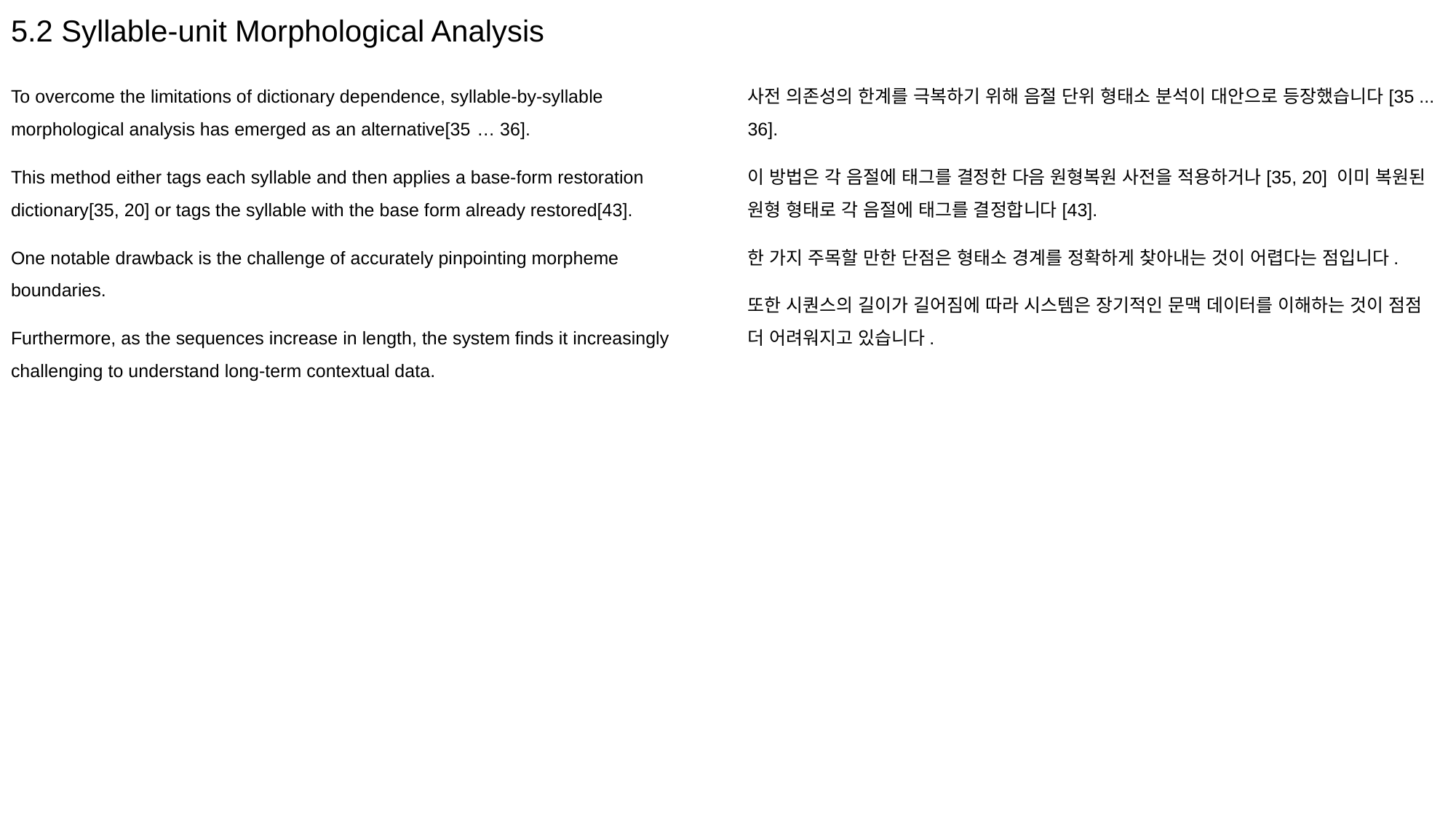

# 5.2 Syllable-unit Morphological Analysis
To overcome the limitations of dictionary dependence, syllable-by-syllable morphological analysis has emerged as an alternative[35 … 36].
This method either tags each syllable and then applies a base-form restoration dictionary[35, 20] or tags the syllable with the base form already restored[43].
One notable drawback is the challenge of accurately pinpointing morpheme boundaries.
Furthermore, as the sequences increase in length, the system finds it increasingly challenging to understand long-term contextual data.
사전 의존성의 한계를 극복하기 위해 음절 단위 형태소 분석이 대안으로 등장했습니다[35 ... 36].
이 방법은 각 음절에 태그를 결정한 다음 원형복원 사전을 적용하거나[35, 20] 이미 복원된 원형 형태로 각 음절에 태그를 결정합니다[43].
한 가지 주목할 만한 단점은 형태소 경계를 정확하게 찾아내는 것이 어렵다는 점입니다.
또한 시퀀스의 길이가 길어짐에 따라 시스템은 장기적인 문맥 데이터를 이해하는 것이 점점 더 어려워지고 있습니다.